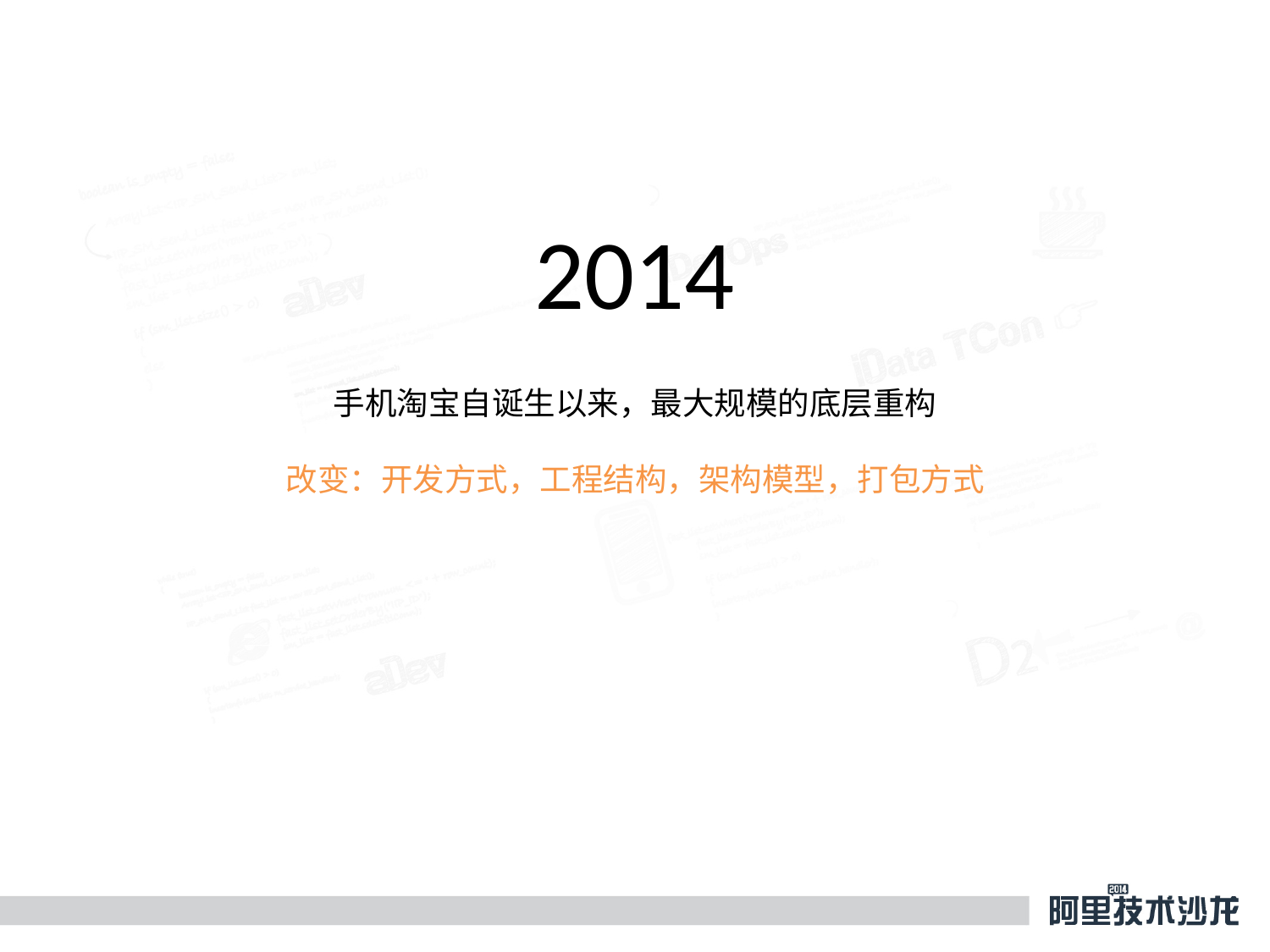

2014
手机淘宝自诞生以来，最大规模的底层重构

改变：开发方式，工程结构，架构模型，打包方式